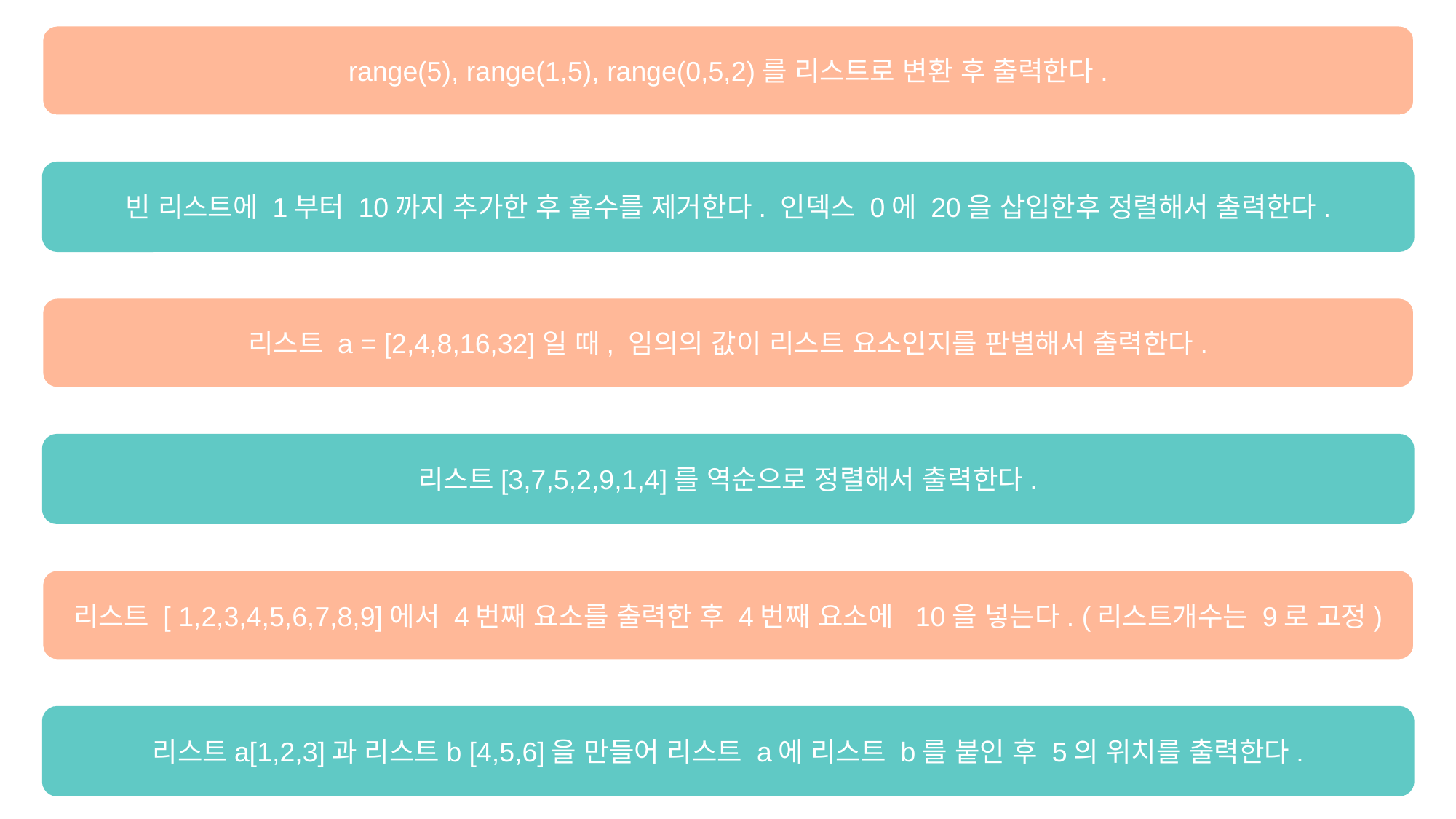

range(5), range(1,5), range(0,5,2)를 리스트로 변환 후 출력한다.
빈 리스트에 1부터 10까지 추가한 후 홀수를 제거한다. 인덱스 0에 20을 삽입한후 정렬해서 출력한다.
리스트 a = [2,4,8,16,32]일 때, 임의의 값이 리스트 요소인지를 판별해서 출력한다.
리스트[3,7,5,2,9,1,4]를 역순으로 정렬해서 출력한다.
리스트 [ 1,2,3,4,5,6,7,8,9]에서 4번째 요소를 출력한 후 4번째 요소에  10을 넣는다. (리스트개수는 9로 고정)
리스트a[1,2,3]과 리스트b [4,5,6]을 만들어 리스트 a에 리스트 b를 붙인 후 5의 위치를 출력한다.